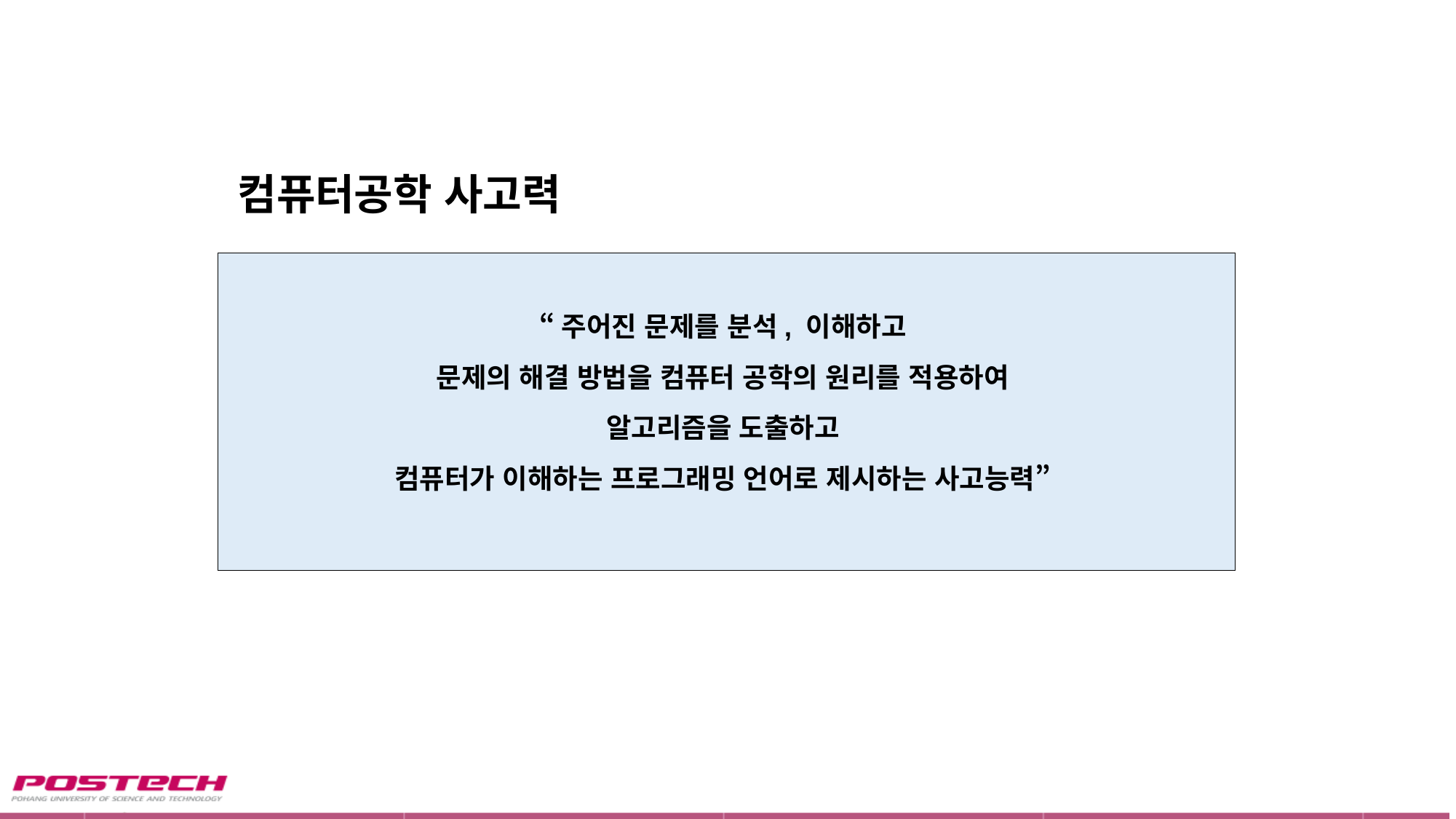

# 컴퓨터공학 사고력

“주어진 문제를 분석, 이해하고
문제의 해결 방법을 컴퓨터 공학의 원리를 적용하여
알고리즘을 도출하고
컴퓨터가 이해하는 프로그래밍 언어로 제시하는 사고능력”